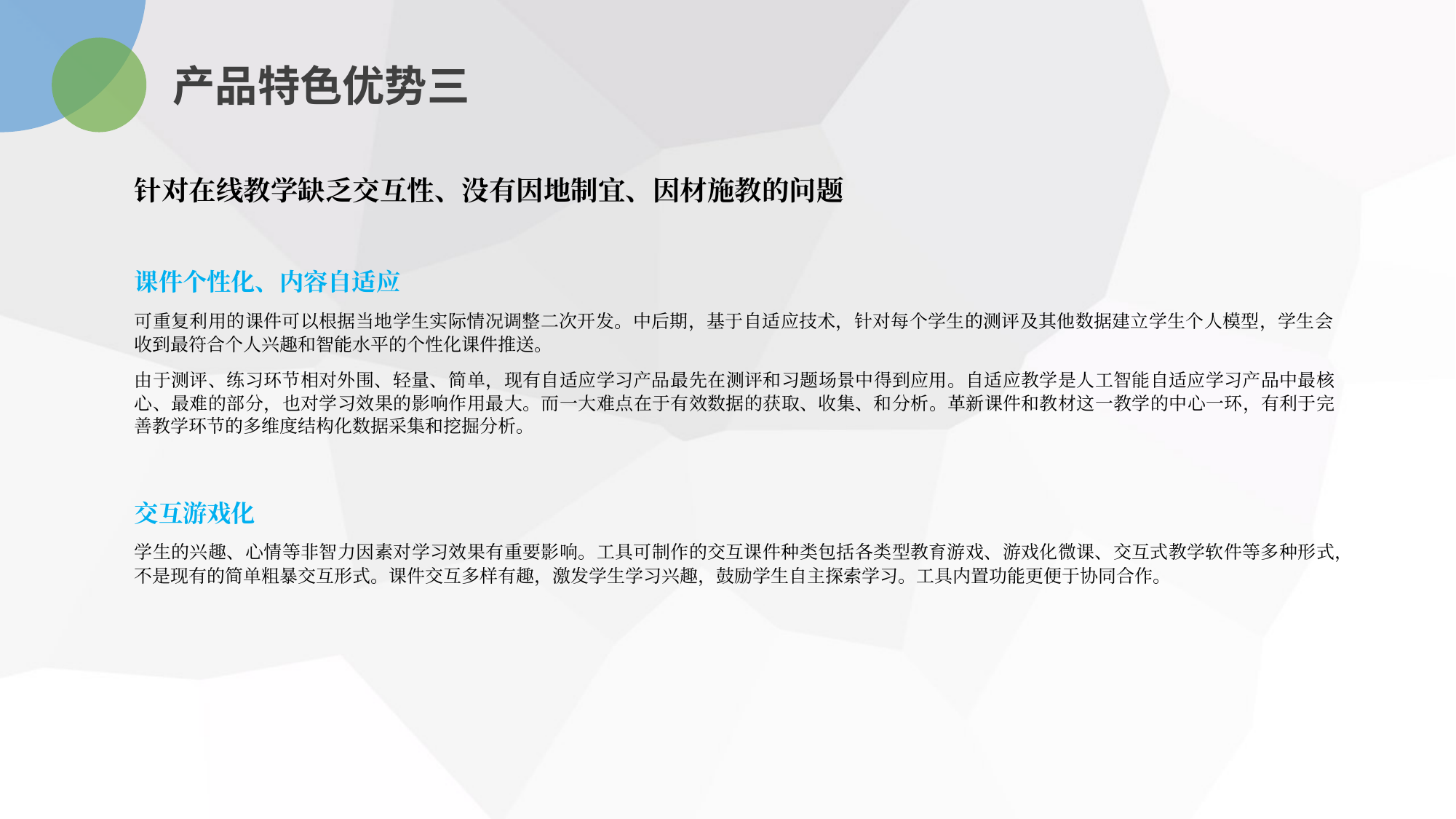

产品特色优势三
针对在线教学缺乏交互性、没有因地制宜、因材施教的问题

课件个性化、内容自适应
可重复利用的课件可以根据当地学生实际情况调整二次开发。中后期，基于自适应技术，针对每个学生的测评及其他数据建立学生个人模型，学生会收到最符合个人兴趣和智能水平的个性化课件推送。
由于测评、练习环节相对外围、轻量、简单，现有自适应学习产品最先在测评和习题场景中得到应用。自适应教学是人工智能自适应学习产品中最核心、最难的部分，也对学习效果的影响作用最大。而一大难点在于有效数据的获取、收集、和分析。革新课件和教材这一教学的中心一环，有利于完善教学环节的多维度结构化数据采集和挖掘分析。

交互游戏化
学生的兴趣、心情等非智力因素对学习效果有重要影响。工具可制作的交互课件种类包括各类型教育游戏、游戏化微课、交互式教学软件等多种形式，不是现有的简单粗暴交互形式。课件交互多样有趣，激发学生学习兴趣，鼓励学生自主探索学习。工具内置功能更便于协同合作。